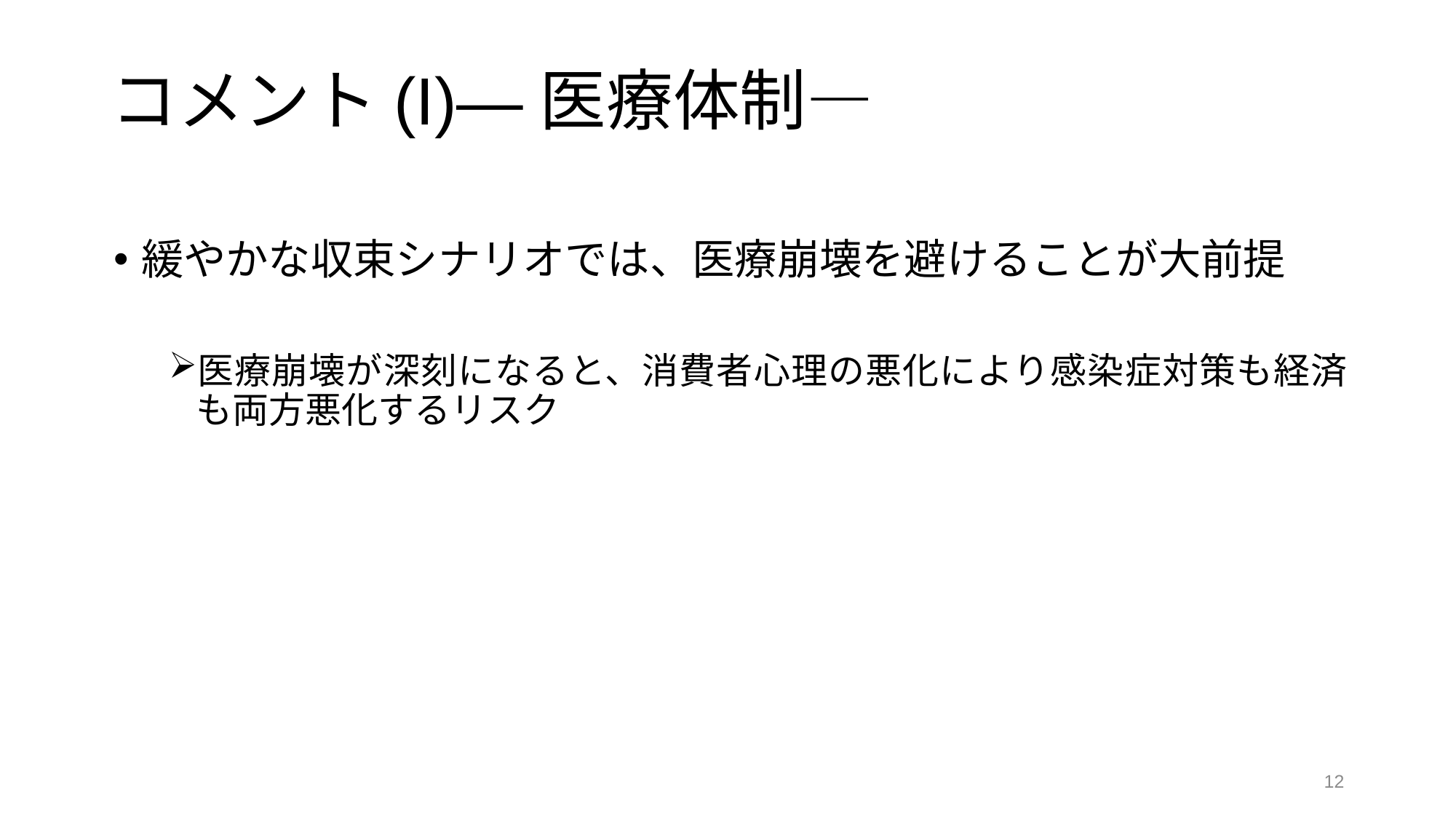

# コメント(I)―医療体制―

緩やかな収束シナリオでは、医療崩壊を避けることが大前提

医療崩壊が深刻になると、消費者心理の悪化により感染症対策も経済も両方悪化するリスク
12